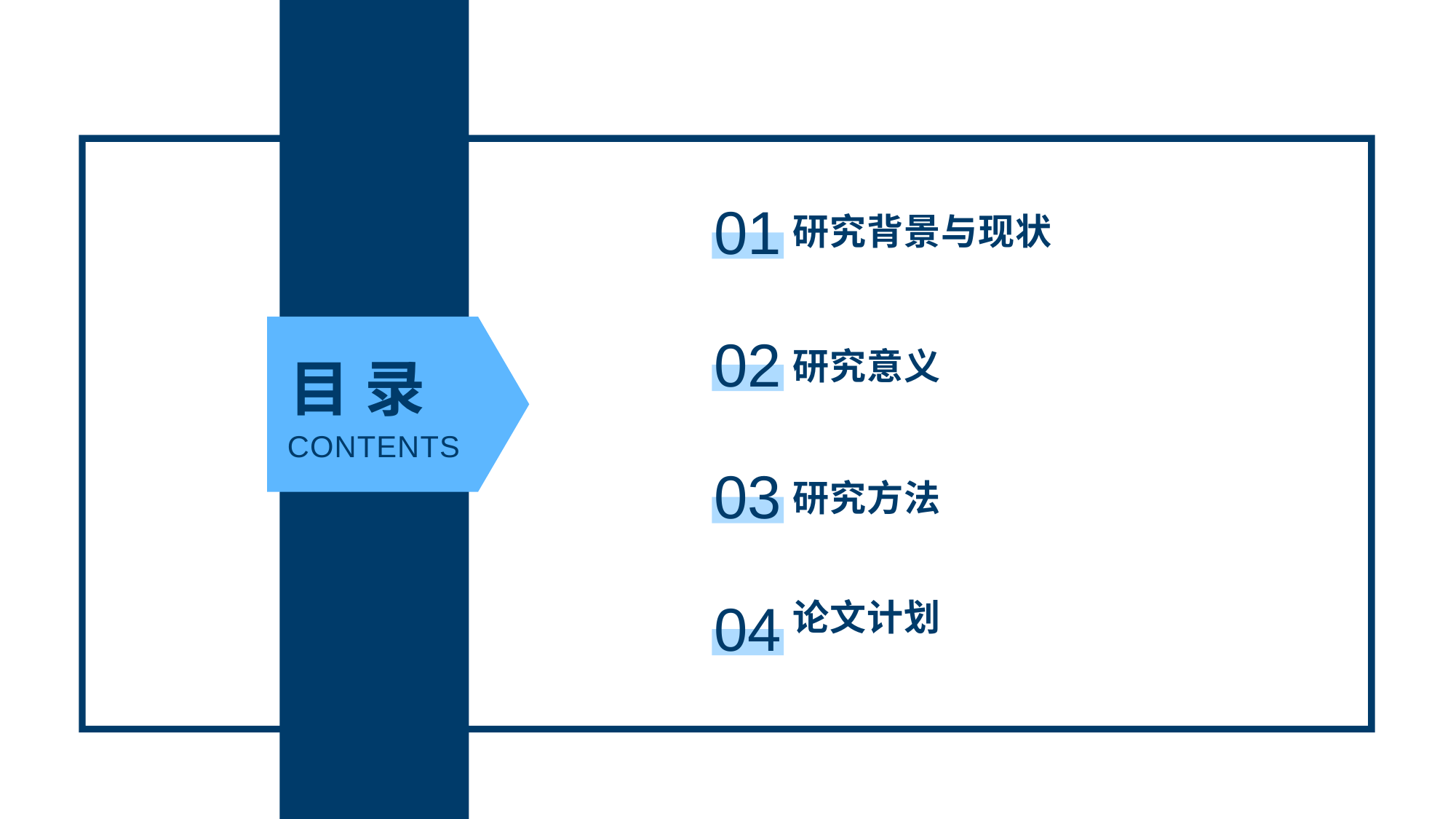

01

研究背景与现状

02

研究意义
目 录
CONTENTS
03

研究方法
论文计划
04